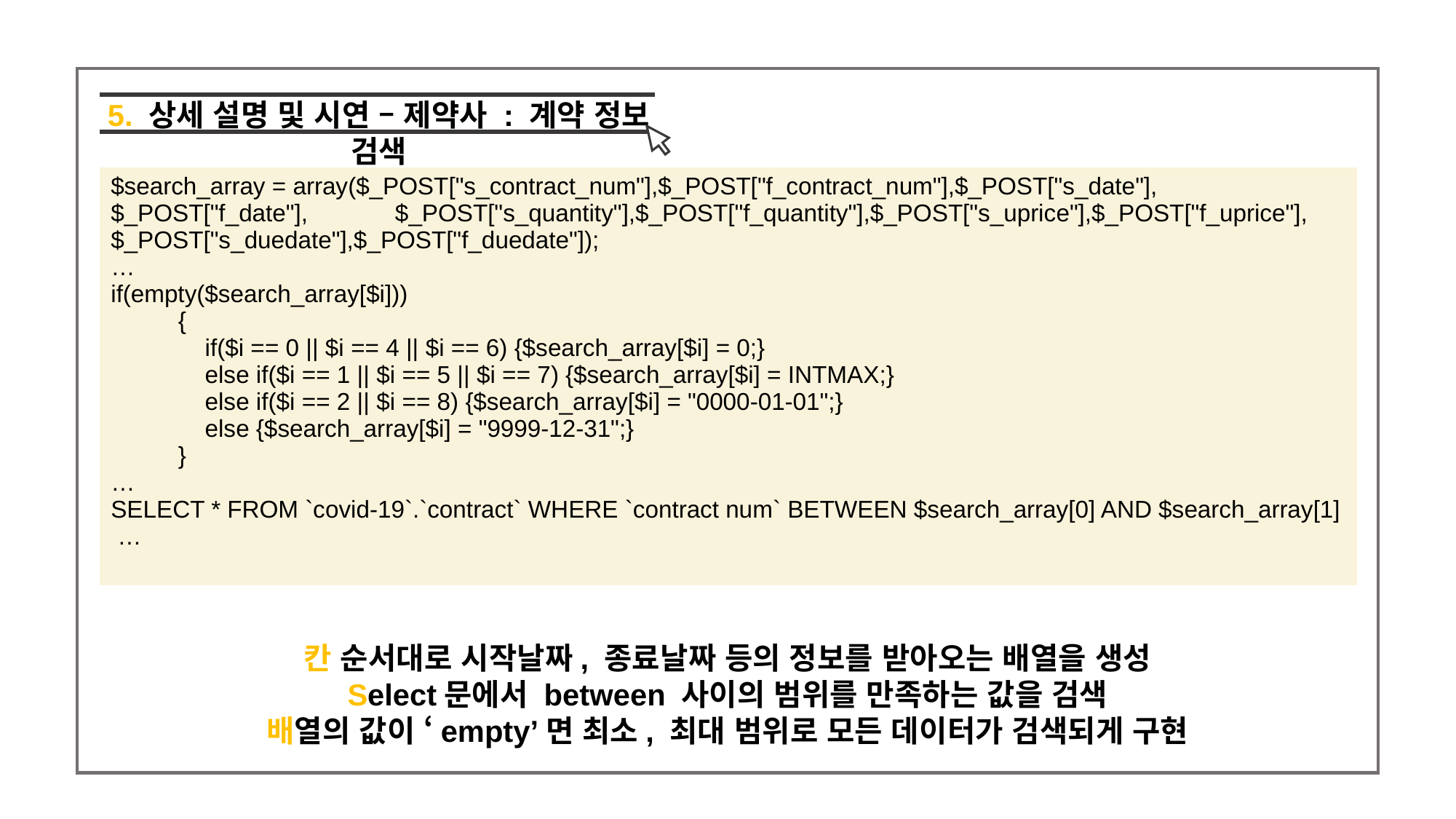

5. 상세 설명 및 시연 – 제약사 : 계약 정보 검색

| $search\_array = array($\_POST["s\_contract\_num"],$\_POST["f\_contract\_num"],$\_POST["s\_date"],$\_POST["f\_date"], $\_POST["s\_quantity"],$\_POST["f\_quantity"],$\_POST["s\_uprice"],$\_POST["f\_uprice"],$\_POST["s\_duedate"],$\_POST["f\_duedate"]); … if(empty($search\_array[$i])) { if($i == 0 || $i == 4 || $i == 6) {$search\_array[$i] = 0;} else if($i == 1 || $i == 5 || $i == 7) {$search\_array[$i] = INTMAX;} else if($i == 2 || $i == 8) {$search\_array[$i] = "0000-01-01";} else {$search\_array[$i] = "9999-12-31";} } … SELECT \* FROM `covid-19`.`contract` WHERE `contract num` BETWEEN $search\_array[0] AND $search\_array[1] … |
| --- |
칸 순서대로 시작날짜, 종료날짜 등의 정보를 받아오는 배열을 생성
Select문에서 between 사이의 범위를 만족하는 값을 검색
배열의 값이 ‘empty’면 최소, 최대 범위로 모든 데이터가 검색되게 구현